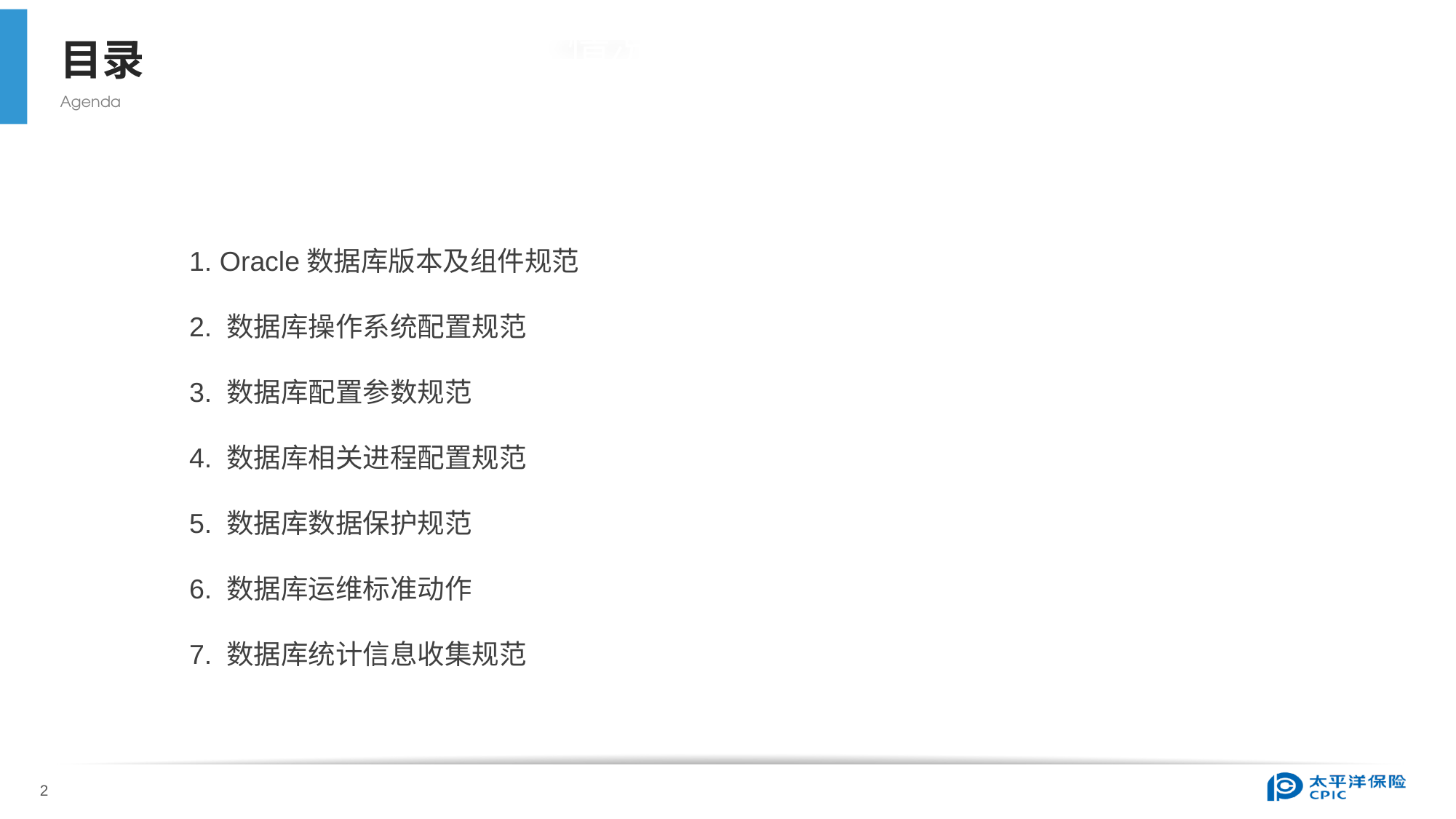

目录
Agenda
情况
1. Oracle数据库版本及组件规范
2. 数据库操作系统配置规范
3. 数据库配置参数规范
4. 数据库相关进程配置规范
5. 数据库数据保护规范
6. 数据库运维标准动作
7. 数据库统计信息收集规范